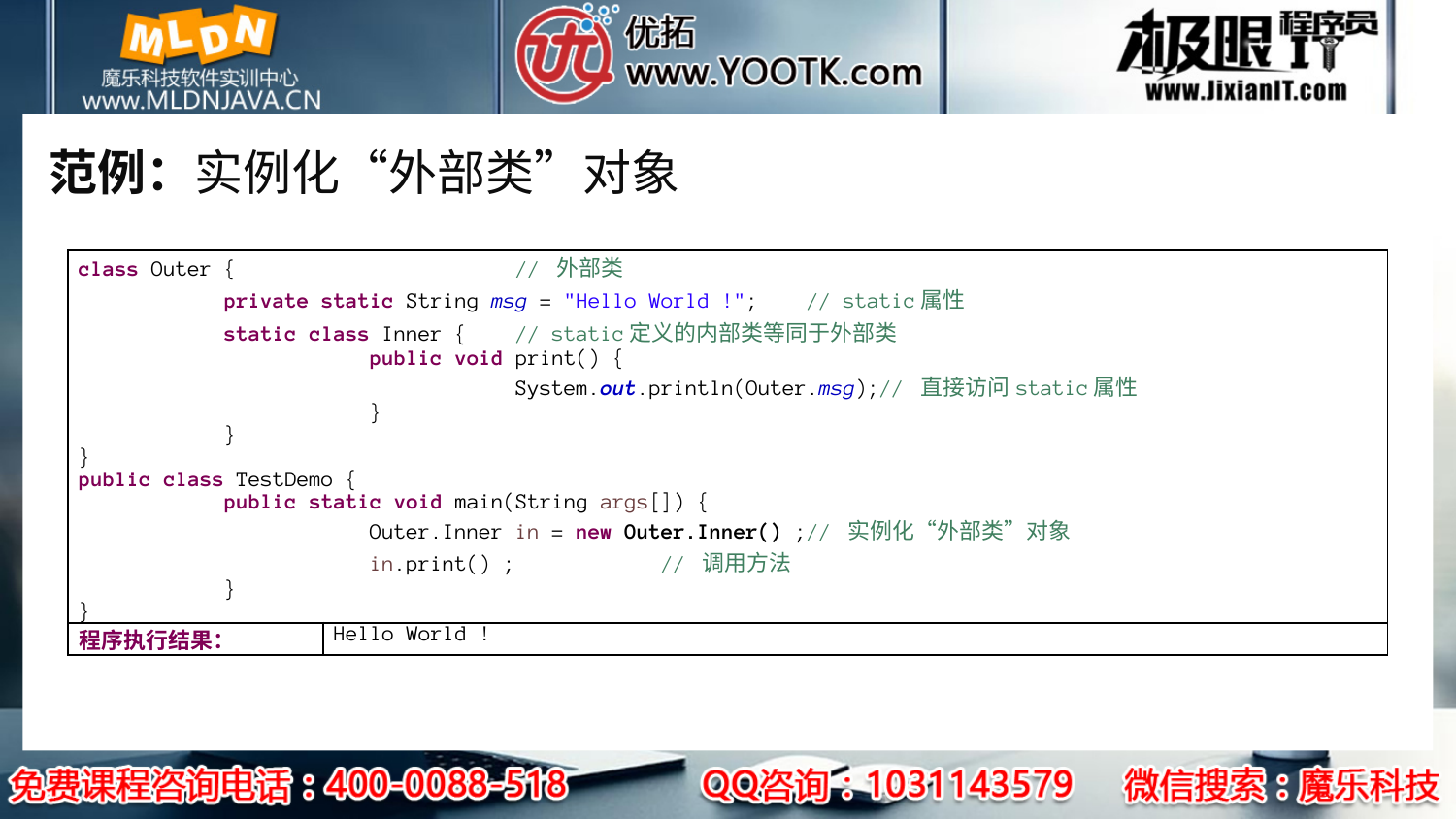

# 范例：实例化“外部类”对象
| class Outer { // 外部类 private static String msg = "Hello World !"; // static属性 static class Inner { // static定义的内部类等同于外部类 public void print() { System.out.println(Outer.msg);// 直接访问static属性 } } } public class TestDemo { public static void main(String args[]) { Outer.Inner in = new Outer.Inner() ;// 实例化“外部类”对象 in.print() ; // 调用方法 } } |  |
| --- | --- |
| 程序执行结果： | Hello World ! |